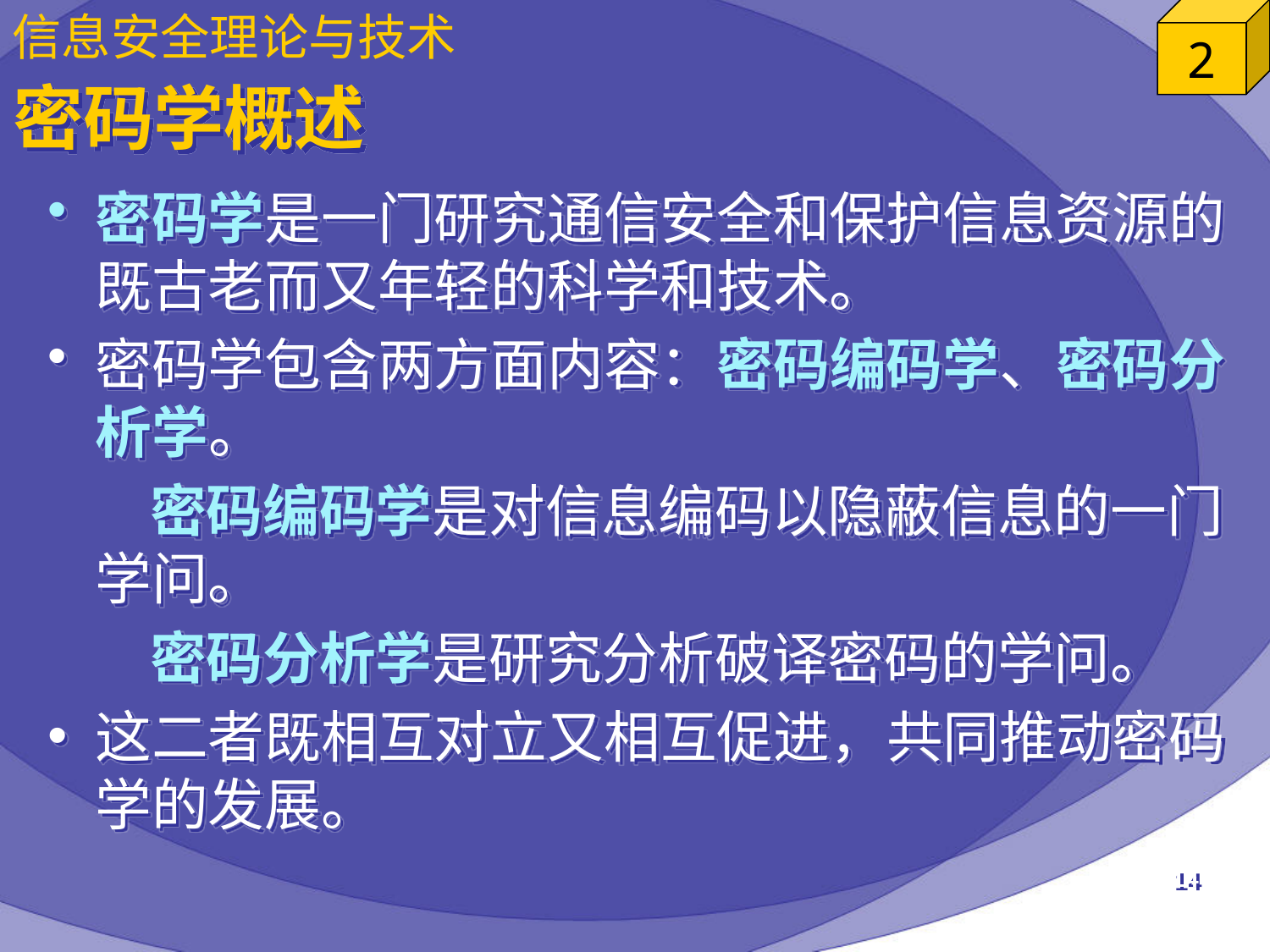

# 密码学概述
密码学是一门研究通信安全和保护信息资源的既古老而又年轻的科学和技术。
密码学包含两方面内容：密码编码学、密码分析学。
       密码编码学是对信息编码以隐蔽信息的一门学问。
       密码分析学是研究分析破译密码的学问。
这二者既相互对立又相互促进，共同推动密码学的发展。

14